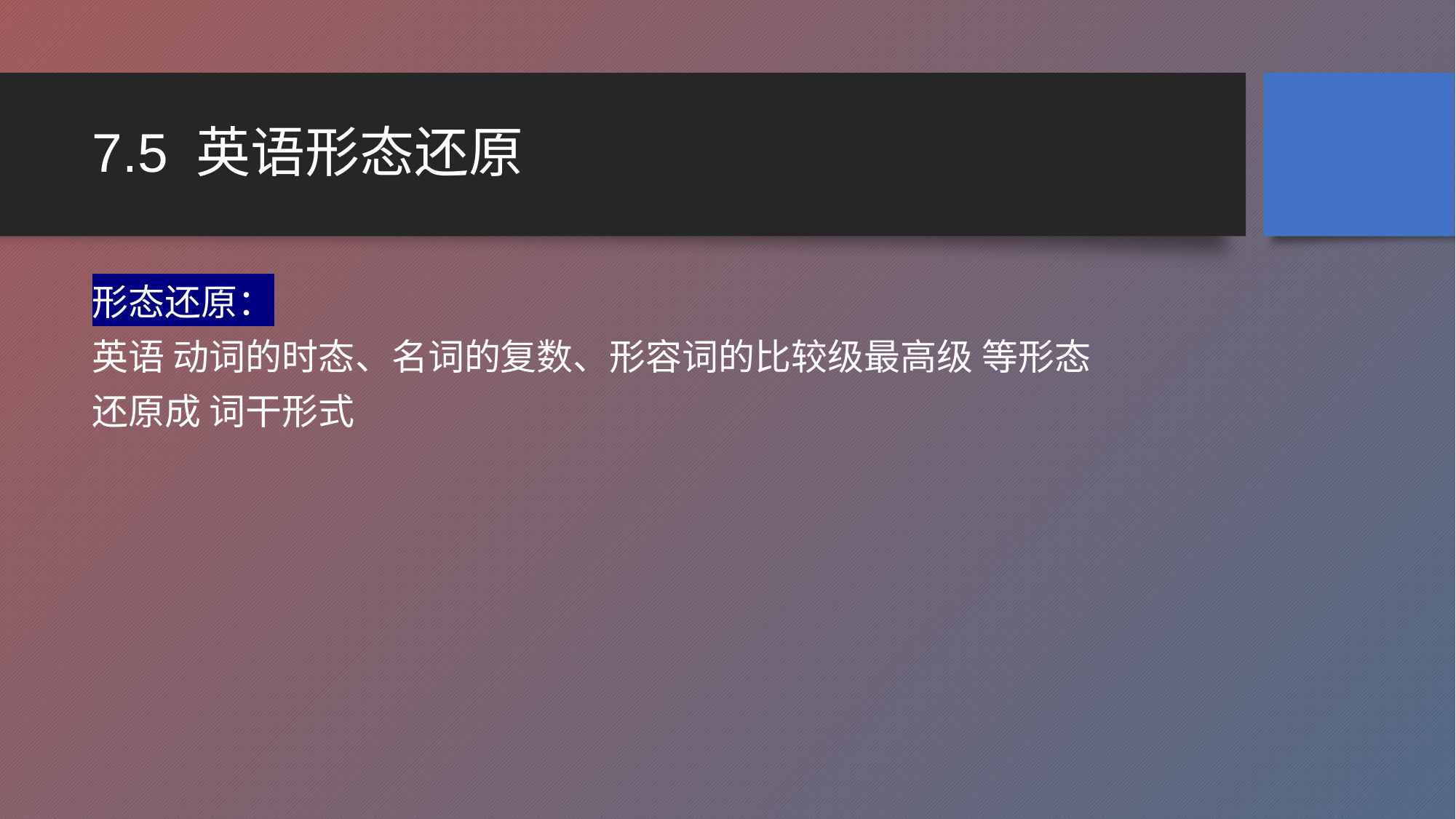

# 7.5 英语形态还原
形态还原：
英语 动词的时态、名词的复数、形容词的比较级最高级 等形态
还原成 词干形式